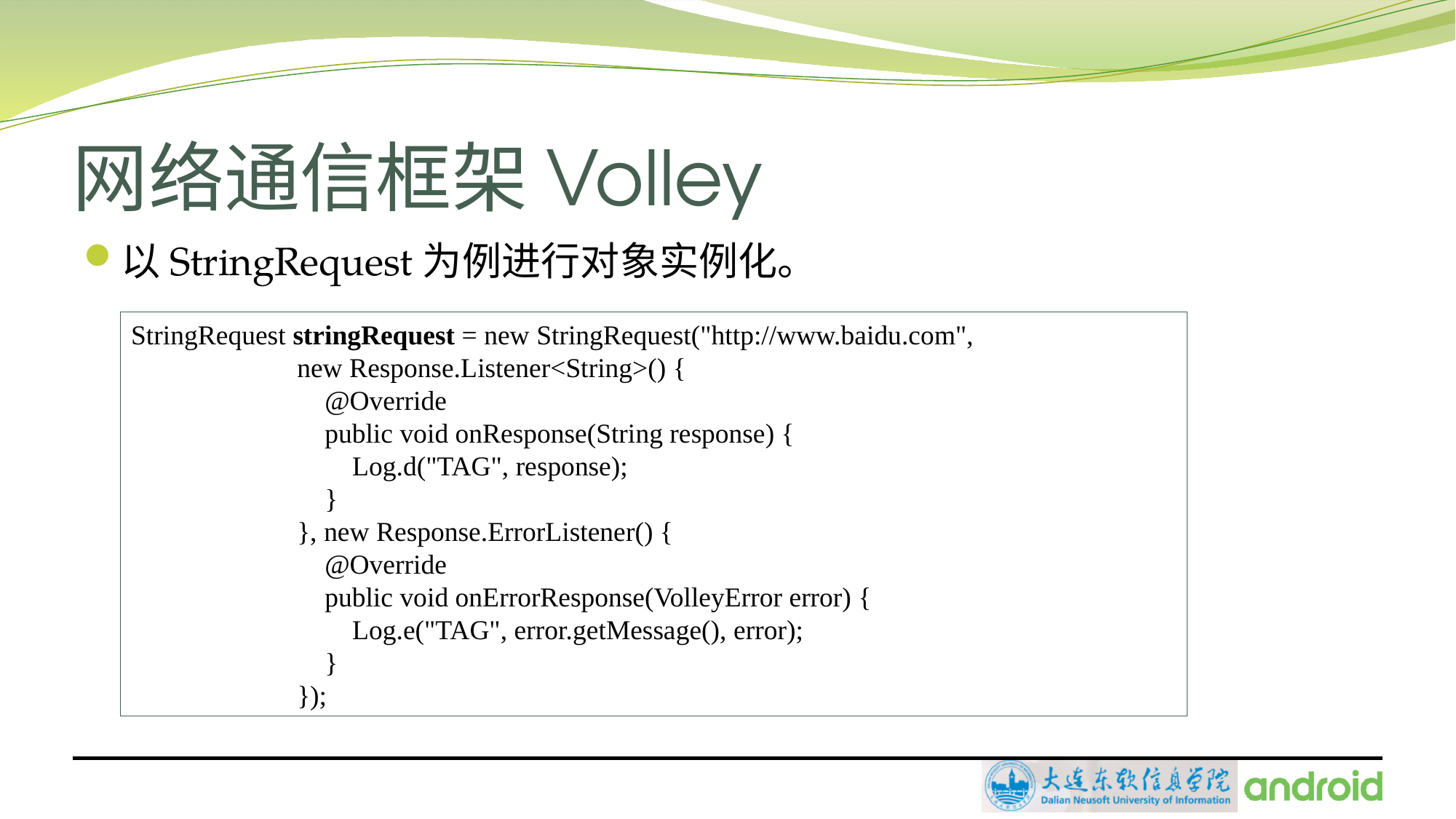

# 网络通信框架Volley
以StringRequest为例进行对象实例化。
StringRequest stringRequest = new StringRequest("http://www.baidu.com",
                        new Response.Listener<String>() {
                            @Override
                            public void onResponse(String response) {
                                Log.d("TAG", response);
                            }
                        }, new Response.ErrorListener() {
                            @Override
                            public void onErrorResponse(VolleyError error) {
                                Log.e("TAG", error.getMessage(), error);
                            }
                        });